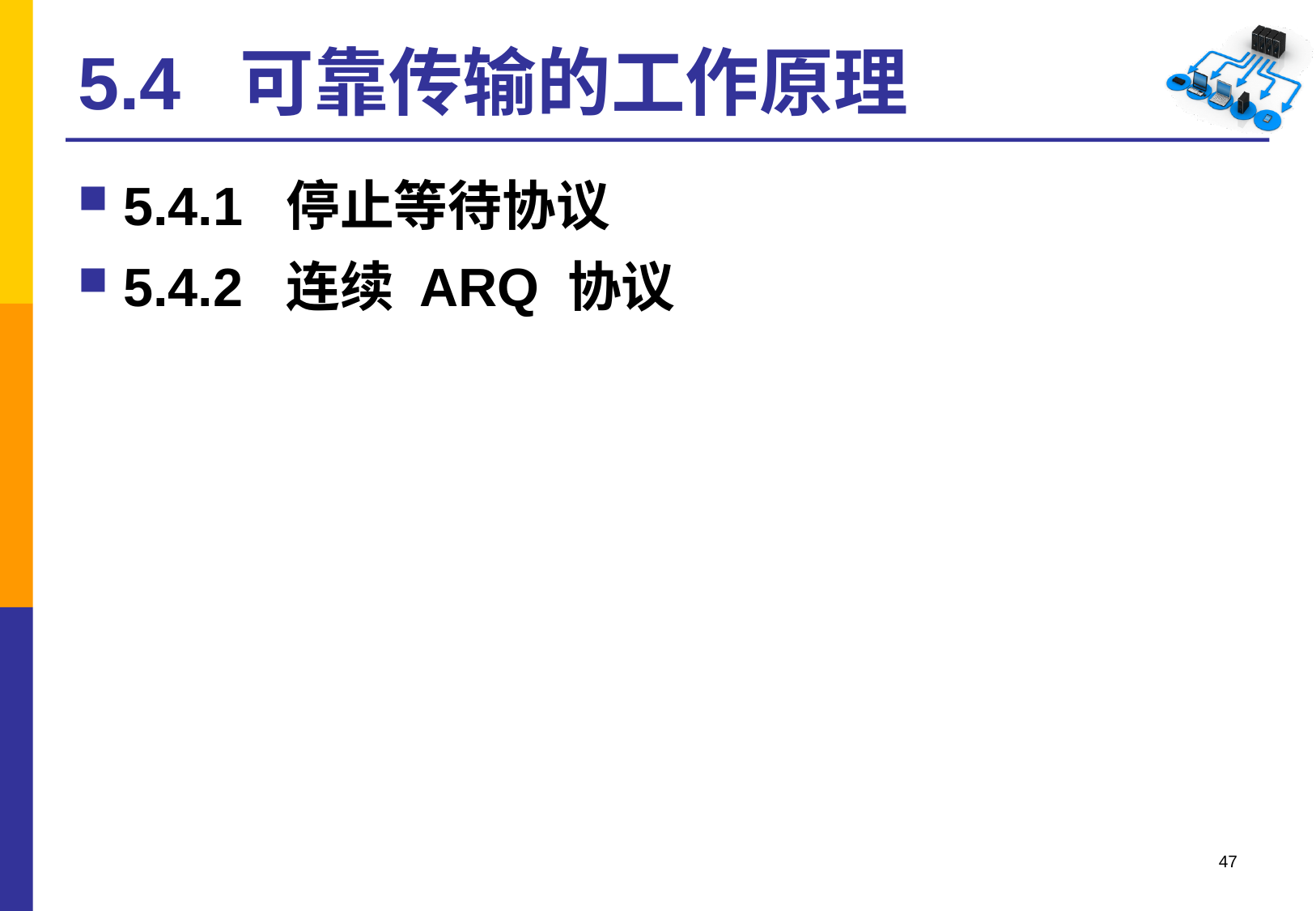

# 5.4  可靠传输的工作原理
5.4.1  停止等待协议
5.4.2  连续 ARQ 协议
47